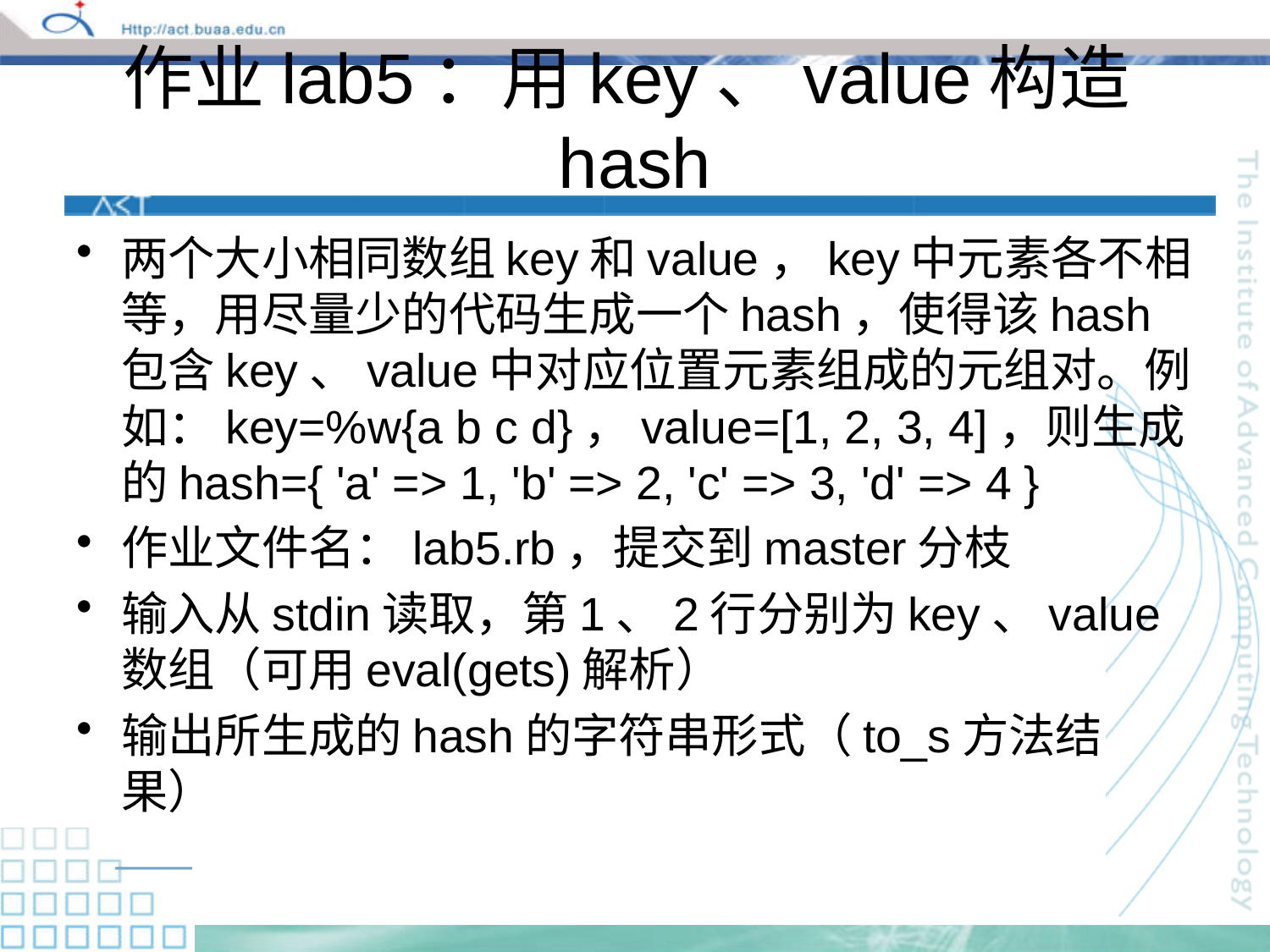

# 作业lab5：用key、value构造hash
两个大小相同数组key和value，key中元素各不相等，用尽量少的代码生成一个hash，使得该hash包含key、value中对应位置元素组成的元组对。例如：key=%w{a b c d}，value=[1, 2, 3, 4]，则生成的hash={ 'a' => 1, 'b' => 2, 'c' => 3, 'd' => 4 }
作业文件名：lab5.rb，提交到master分枝
输入从stdin读取，第1、2行分别为key、value数组（可用eval(gets)解析）
输出所生成的hash的字符串形式（to_s方法结果）